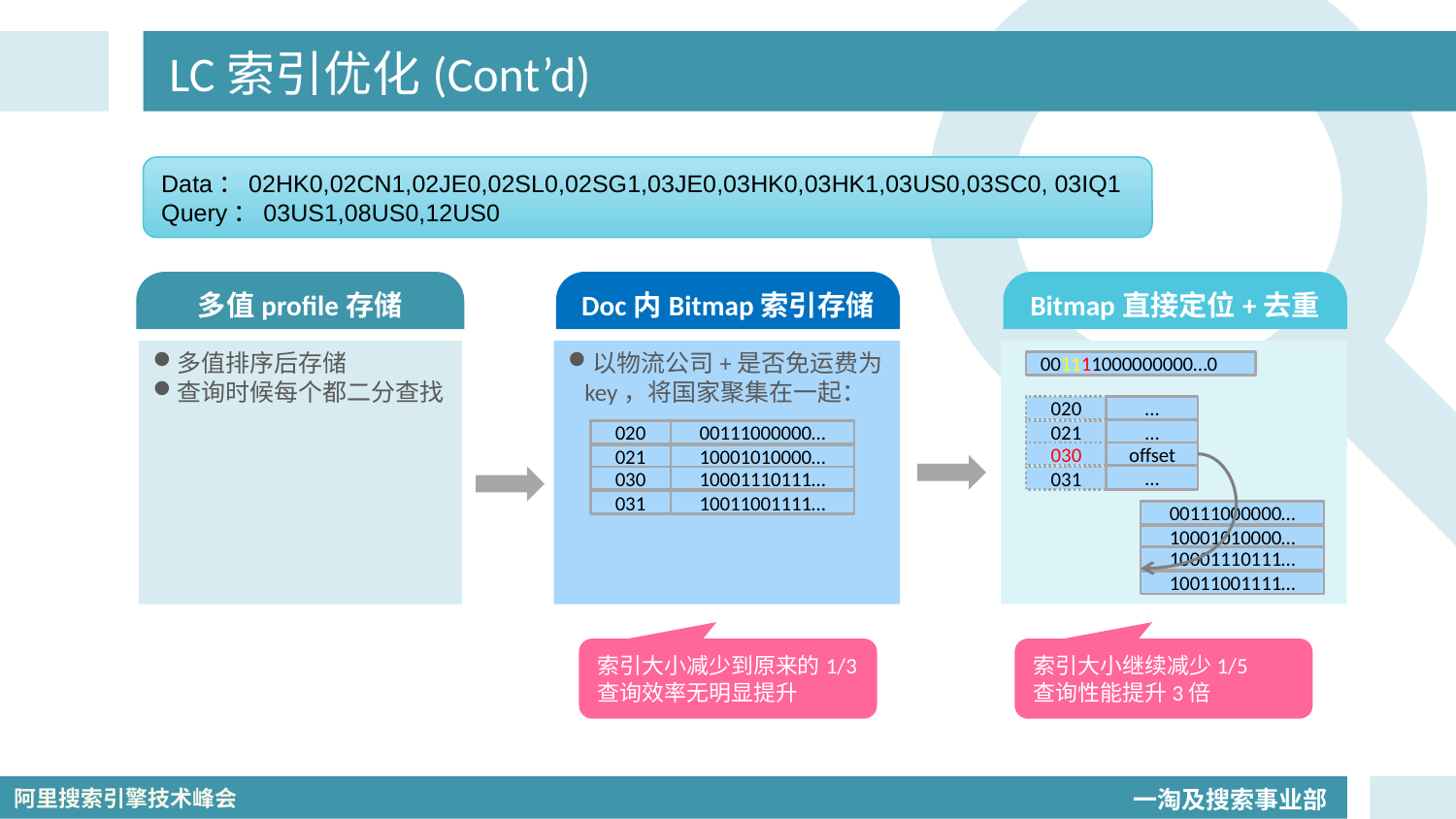

# LC索引优化(Cont’d)
Data：02HK0,02CN1,02JE0,02SL0,02SG1,03JE0,03HK0,03HK1,03US0,03SC0, 03IQ1
Query：03US1,08US0,12US0
多值profile存储
Doc内Bitmap索引存储
Bitmap直接定位+去重
多值排序后存储
查询时候每个都二分查找

以物流公司+是否免运费为
   key，将国家聚集在一起：

001111000000000…0
020
...
…
020
00111000000…
021
030
offset
021
10001010000…

…

030
10001110111…
031
031
10011001111…
00111000000…
10001010000…
10001110111…
10011001111…
索引大小减少到原来的1/3
查询效率无明显提升
索引大小继续减少1/5
查询性能提升3倍